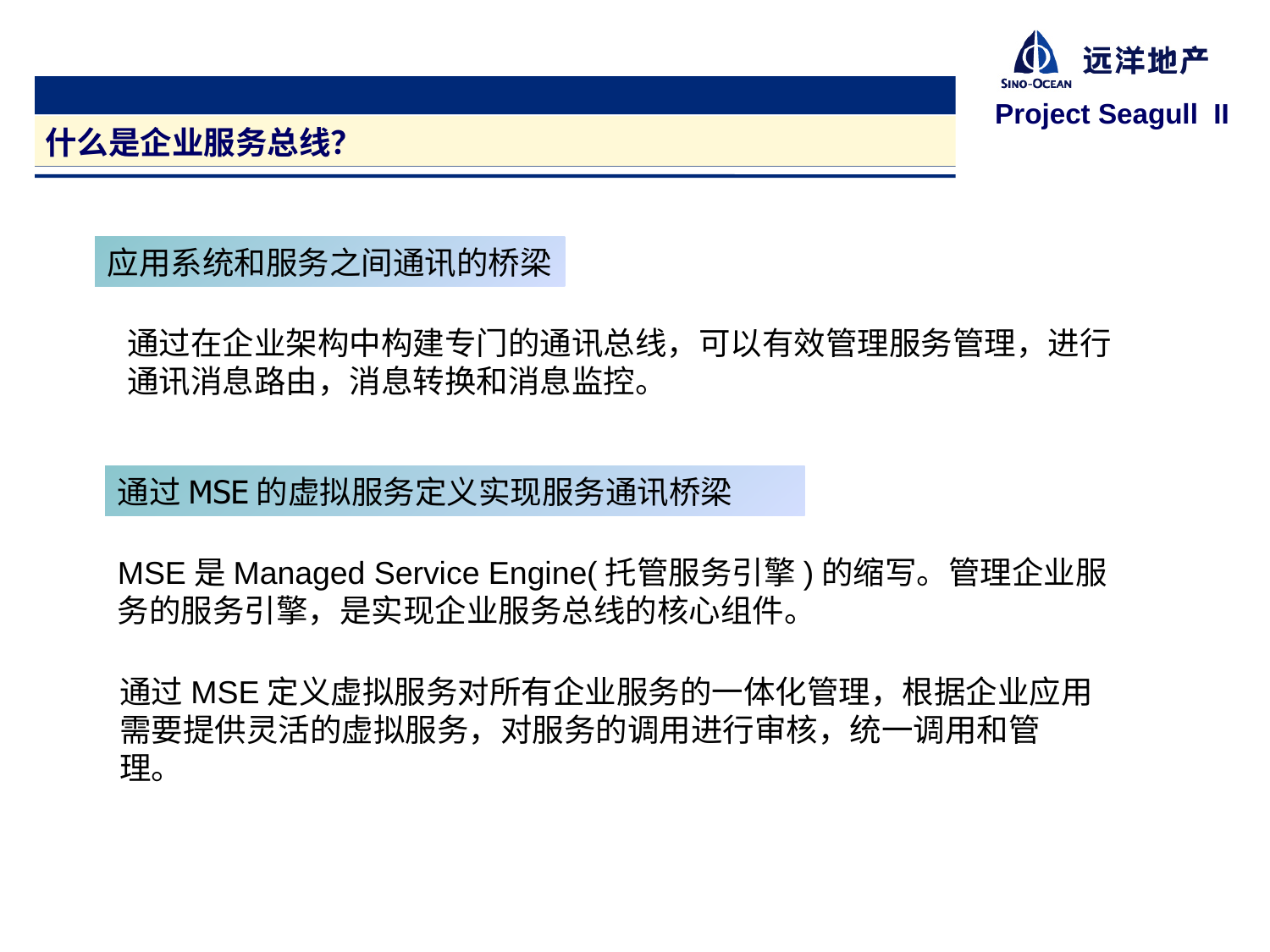

什么是企业服务总线？

应用系统和服务之间通讯的桥梁
通过在企业架构中构建专门的通讯总线，可以有效管理服务管理，进行通讯消息路由，消息转换和消息监控。
通过MSE的虚拟服务定义实现服务通讯桥梁
MSE是Managed Service Engine(托管服务引擎)的缩写。管理企业服务的服务引擎，是实现企业服务总线的核心组件。
通过MSE定义虚拟服务对所有企业服务的一体化管理，根据企业应用需要提供灵活的虚拟服务，对服务的调用进行审核，统一调用和管理。